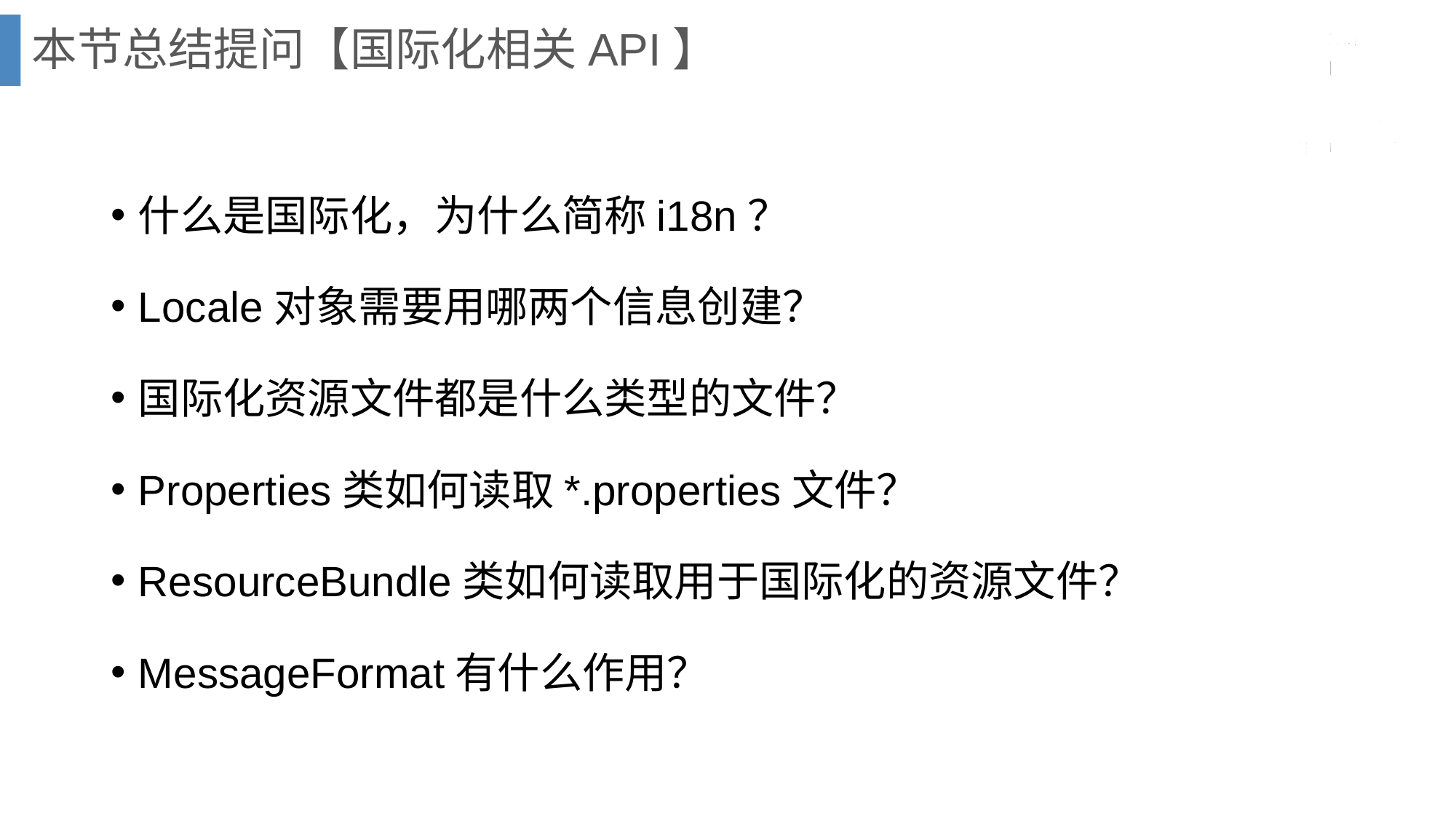

# 本节总结提问【国际化相关API】
什么是国际化，为什么简称i18n？
Locale对象需要用哪两个信息创建？
国际化资源文件都是什么类型的文件？
Properties类如何读取*.properties文件？
ResourceBundle类如何读取用于国际化的资源文件？
MessageFormat有什么作用？